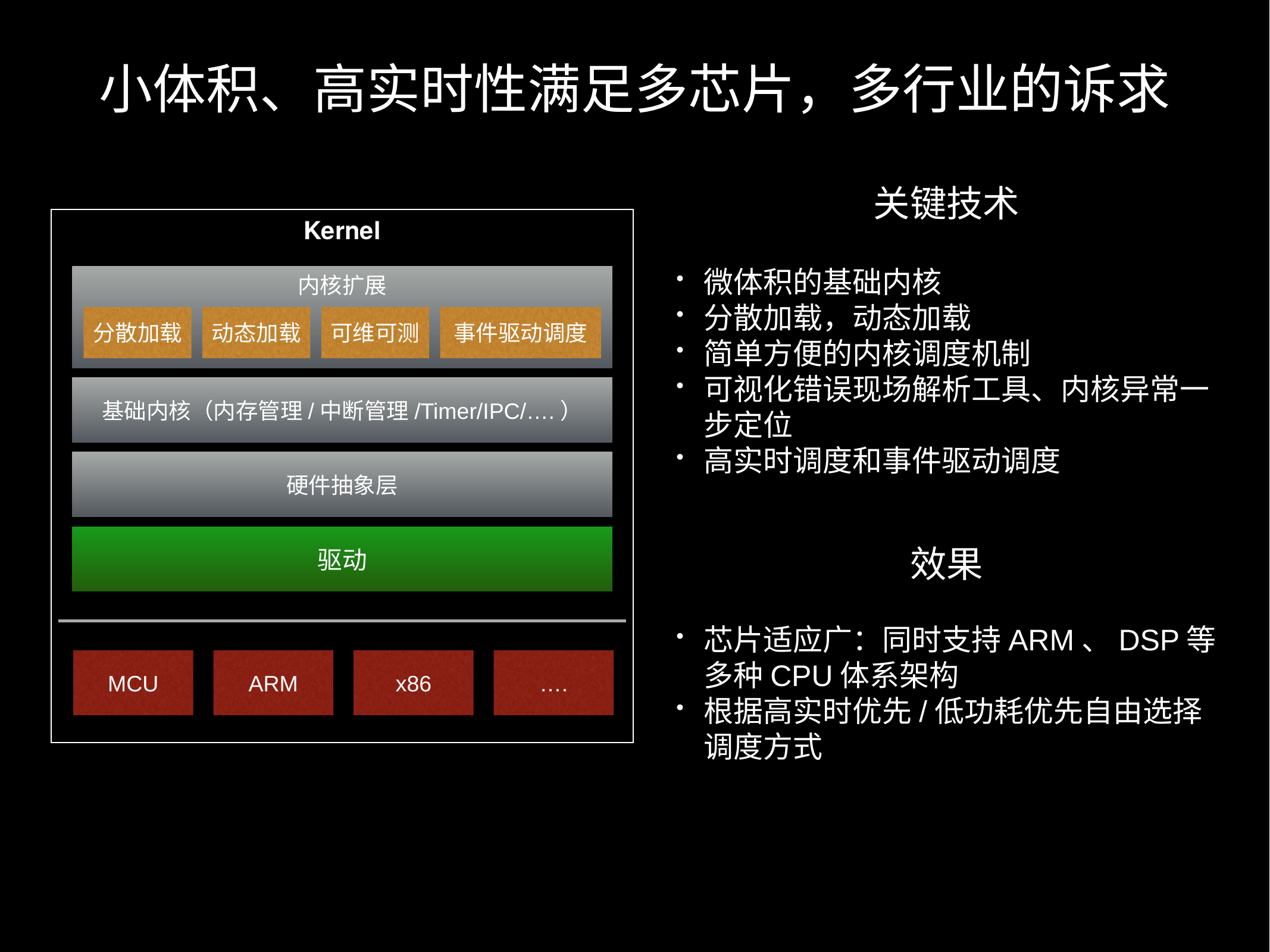

# 小体积、高实时性满足多芯片，多行业的诉求
关键技术
Kernel
微体积的基础内核
分散加载，动态加载
简单方便的内核调度机制
可视化错误现场解析工具、内核异常一步定位
高实时调度和事件驱动调度
内核扩展
分散加载
动态加载
可维可测
事件驱动调度
基础内核（内存管理/中断管理/Timer/IPC/….）
硬件抽象层
驱动
效果
芯片适应广：同时支持ARM、DSP等多种CPU体系架构
根据高实时优先/低功耗优先自由选择调度方式

MCU
ARM
x86
….